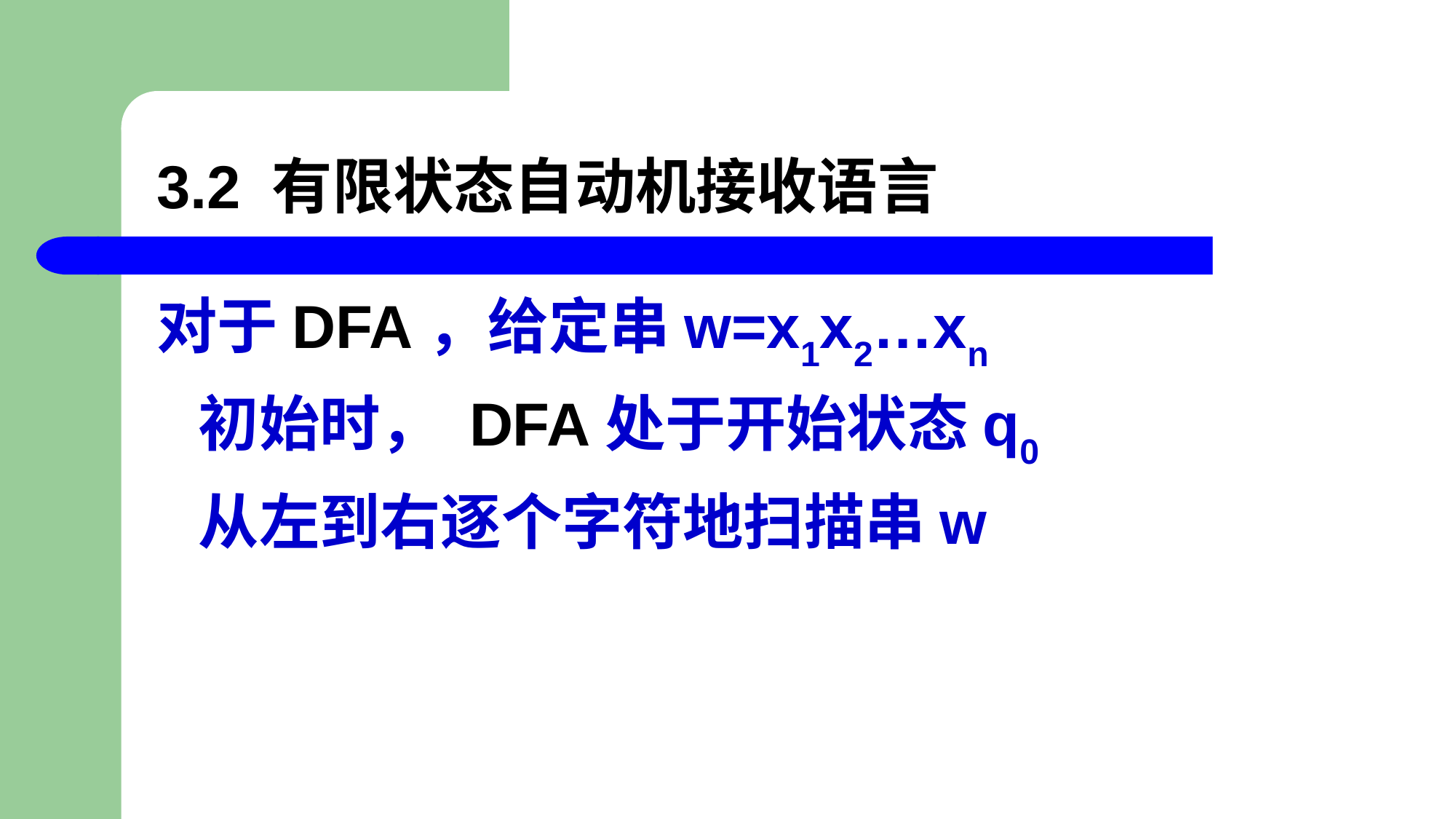

# 3.2 有限状态自动机接收语言
对于DFA，给定串w=x1x2…xn
  初始时， DFA处于开始状态q0
  从左到右逐个字符地扫描串w